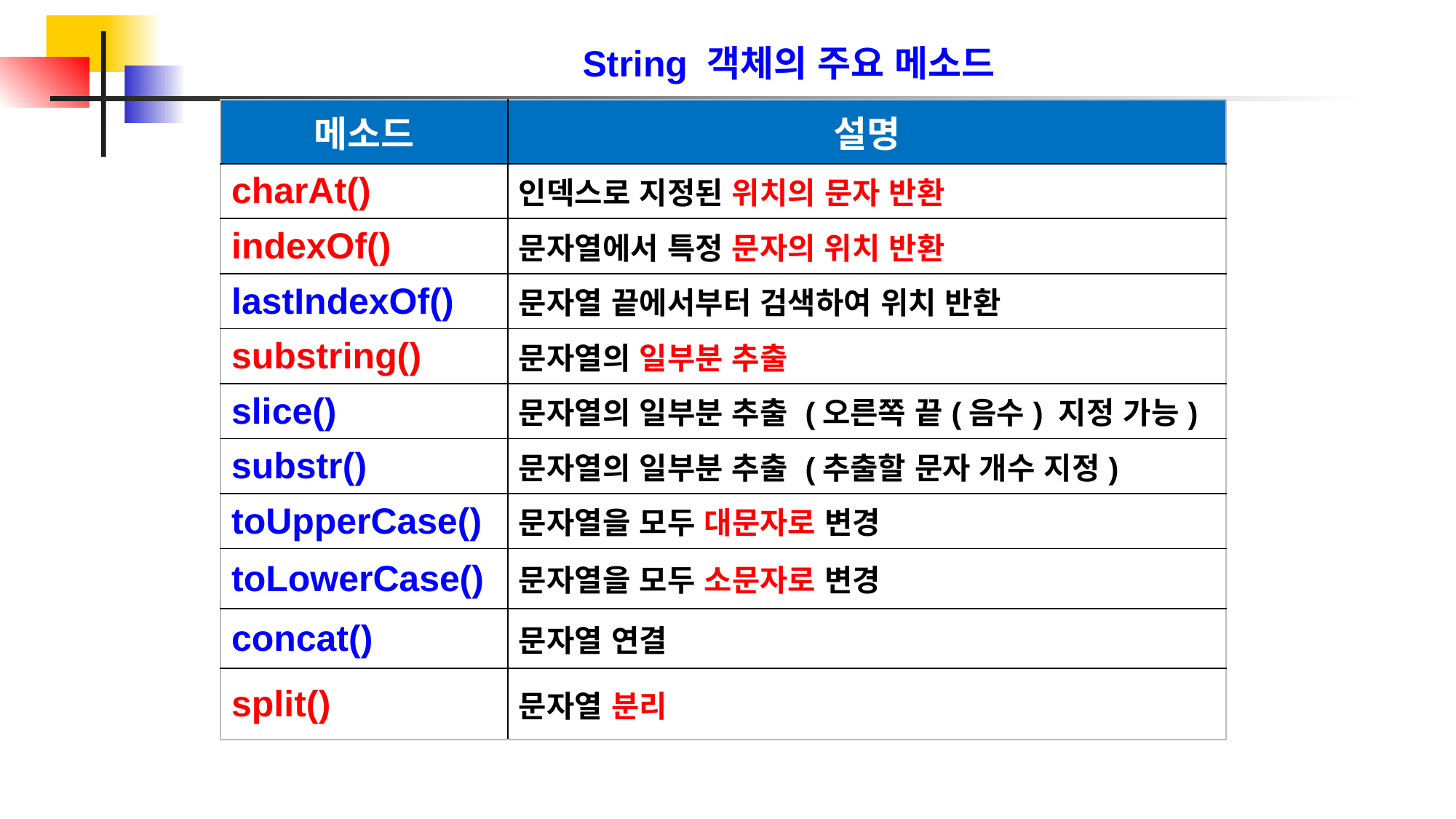

# String 객체의 주요 메소드
| 메소드 | 설명 |
| --- | --- |
| charAt() | 인덱스로 지정된 위치의 문자 반환 |
| indexOf() | 문자열에서 특정 문자의 위치 반환 |
| lastIndexOf() | 문자열 끝에서부터 검색하여 위치 반환 |
| substring() | 문자열의 일부분 추출 |
| slice() | 문자열의 일부분 추출 (오른쪽 끝(음수) 지정 가능) |
| substr() | 문자열의 일부분 추출 (추출할 문자 개수 지정) |
| toUpperCase() | 문자열을 모두 대문자로 변경 |
| toLowerCase() | 문자열을 모두 소문자로 변경 |
| concat() | 문자열 연결 |
| split() | 문자열 분리 |